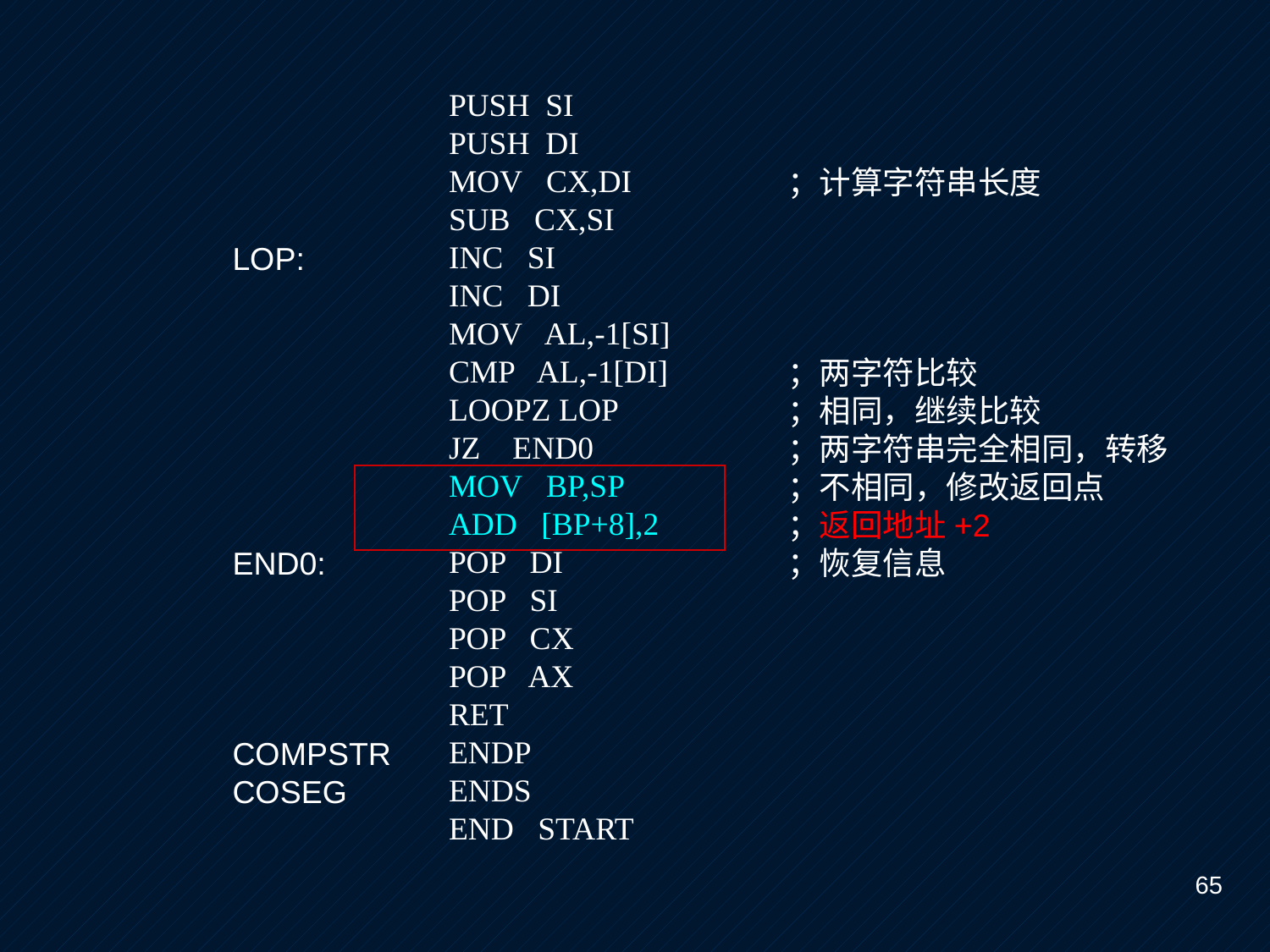

PUSH  SI
PUSH  DI
MOV   CX,DI
SUB   CX,SI
INC   SI
INC   DI
MOV   AL,-1[SI]
CMP   AL,-1[DI]
LOOPZ LOP
JZ    END0
MOV   BP,SP
ADD   [BP+8],2
POP   DI
POP   SI
POP   CX
POP   AX
RET
ENDP
ENDS
END   START

LOP:

END0:

COMPSTR
COSEG

；计算字符串长度

；两字符比较
；相同，继续比较
；两字符串完全相同，转移
；不相同，修改返回点
；返回地址+2
；恢复信息

65